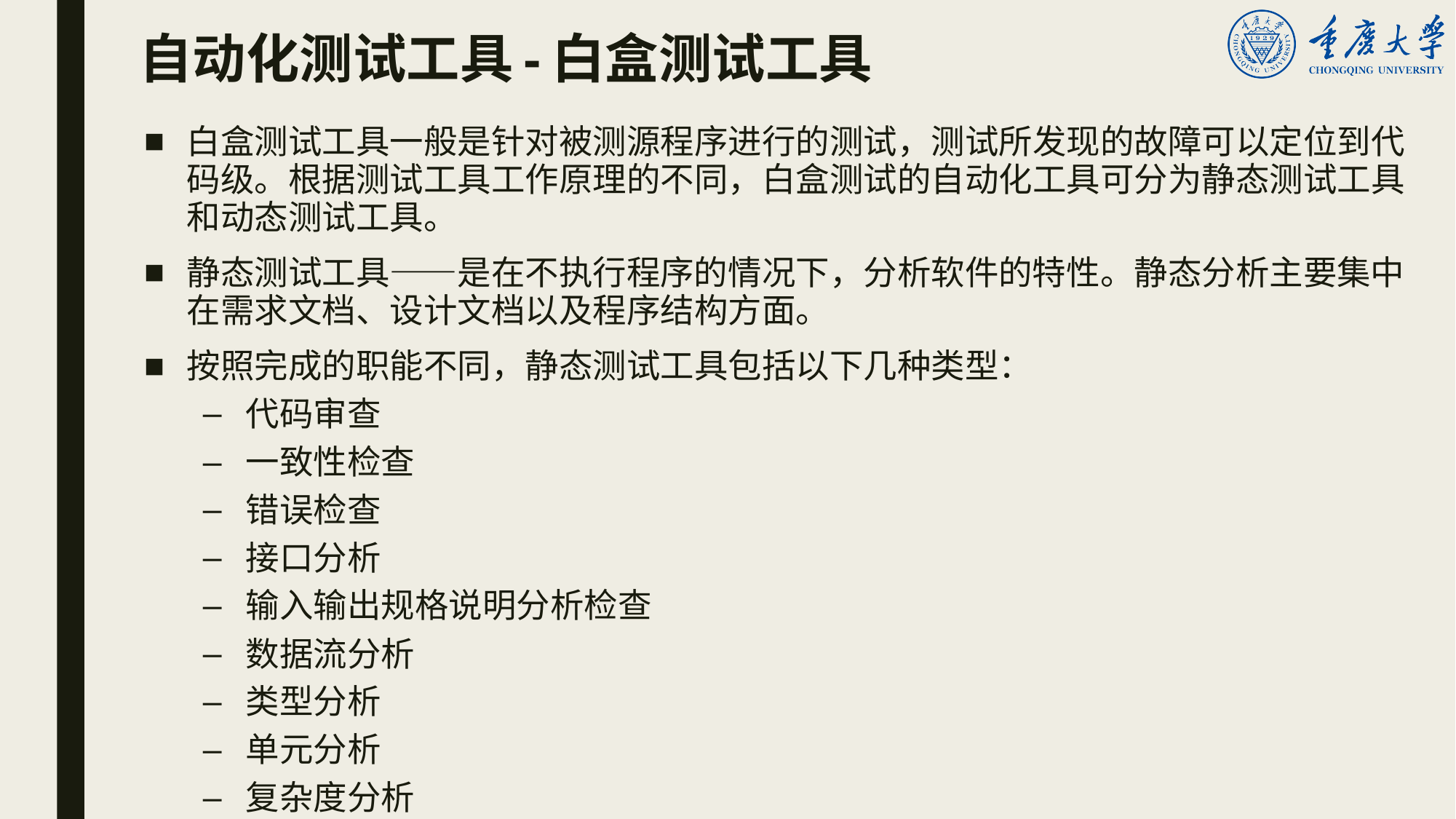

# 自动化测试工具-白盒测试工具
白盒测试工具一般是针对被测源程序进行的测试，测试所发现的故障可以定位到代码级。根据测试工具工作原理的不同，白盒测试的自动化工具可分为静态测试工具和动态测试工具。
静态测试工具——是在不执行程序的情况下，分析软件的特性。静态分析主要集中在需求文档、设计文档以及程序结构方面。
按照完成的职能不同，静态测试工具包括以下几种类型：
代码审查
一致性检查
错误检查
接口分析
输入输出规格说明分析检查
数据流分析
类型分析
单元分析
复杂度分析